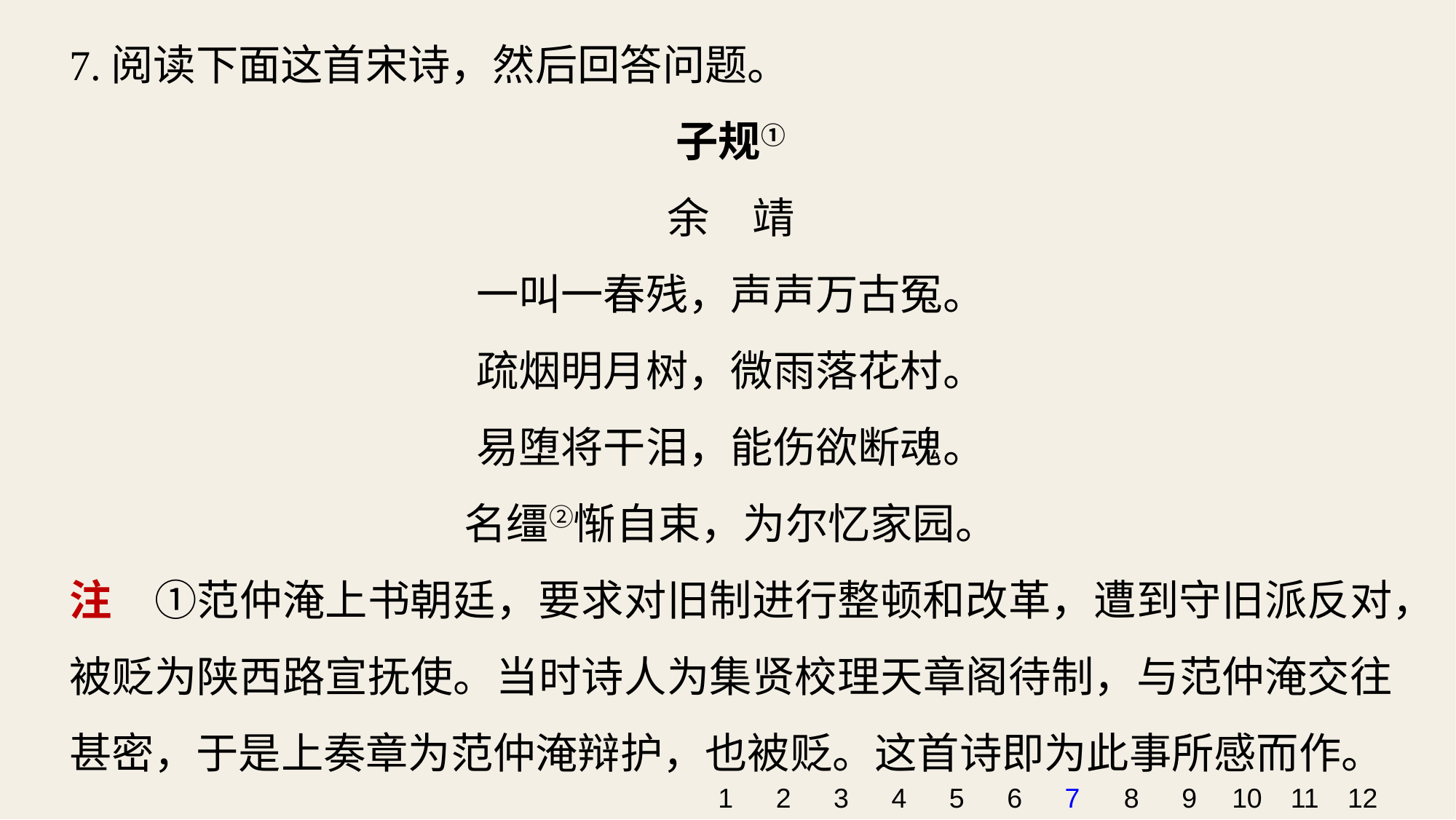

7.阅读下面这首宋诗，然后回答问题。
子规①
余　靖
一叫一春残，声声万古冤。
疏烟明月树，微雨落花村。
易堕将干泪，能伤欲断魂。
名缰②惭自束，为尔忆家园。
注　①范仲淹上书朝廷，要求对旧制进行整顿和改革，遭到守旧派反对，被贬为陕西路宣抚使。当时诗人为集贤校理天章阁待制，与范仲淹交往甚密，于是上奏章为范仲淹辩护，也被贬。这首诗即为此事所感而作。
1
2
3
4
5
6
7
8
9
10
11
12